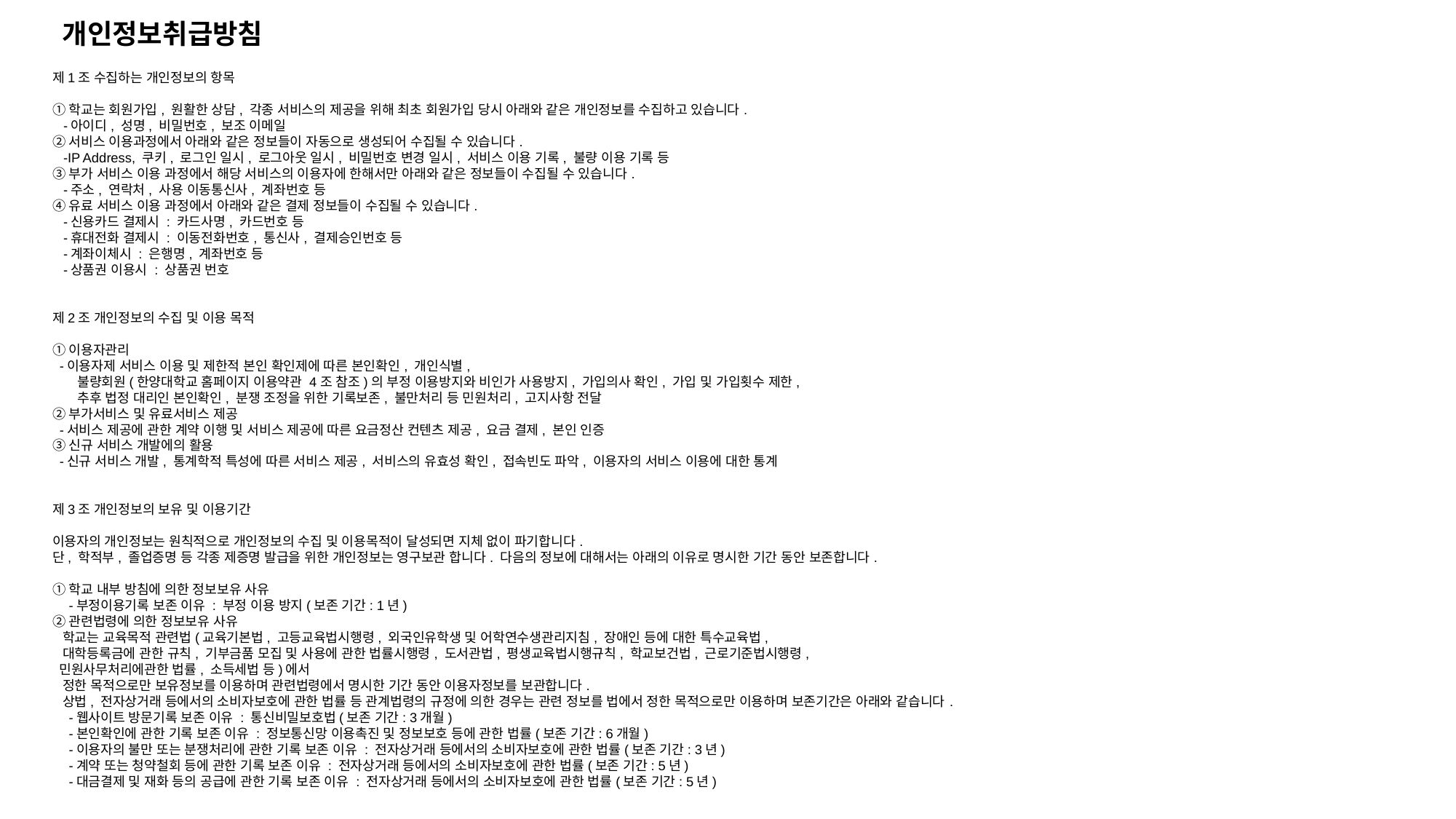

개인정보취급방침
제1조 수집하는 개인정보의 항목

①학교는 회원가입, 원활한 상담, 각종 서비스의 제공을 위해 최초 회원가입 당시 아래와 같은 개인정보를 수집하고 있습니다.
   -아이디, 성명, 비밀번호, 보조 이메일
②서비스 이용과정에서 아래와 같은 정보들이 자동으로 생성되어 수집될 수 있습니다.
   -IP Address, 쿠키, 로그인 일시, 로그아웃 일시, 비밀번호 변경 일시, 서비스 이용 기록, 불량 이용 기록 등
③부가 서비스 이용 과정에서 해당 서비스의 이용자에 한해서만 아래와 같은 정보들이 수집될 수 있습니다.
   -주소, 연락처, 사용 이동통신사, 계좌번호 등
④유료 서비스 이용 과정에서 아래와 같은 결제 정보들이 수집될 수 있습니다.
   -신용카드 결제시 : 카드사명, 카드번호 등
   -휴대전화 결제시 : 이동전화번호, 통신사, 결제승인번호 등
   -계좌이체시 : 은행명, 계좌번호 등
   -상품권 이용시 : 상품권 번호

제2조 개인정보의 수집 및 이용 목적

①이용자관리
  -이용자제 서비스 이용 및 제한적 본인 확인제에 따른 본인확인, 개인식별,
      불량회원(한양대학교 홈페이지 이용약관 4조 참조)의 부정 이용방지와 비인가 사용방지, 가입의사 확인, 가입 및 가입횟수 제한,
      추후 법정 대리인 본인확인, 분쟁 조정을 위한 기록보존, 불만처리 등 민원처리, 고지사항 전달
②부가서비스 및 유료서비스 제공
  -서비스 제공에 관한 계약 이행 및 서비스 제공에 따른 요금정산 컨텐츠 제공, 요금 결제, 본인 인증
③신규 서비스 개발에의 활용
  -신규 서비스 개발, 통계학적 특성에 따른 서비스 제공, 서비스의 유효성 확인, 접속빈도 파악, 이용자의 서비스 이용에 대한 통계

제3조 개인정보의 보유 및 이용기간

이용자의 개인정보는 원칙적으로 개인정보의 수집 및 이용목적이 달성되면 지체 없이 파기합니다.
단, 학적부, 졸업증명 등 각종 제증명 발급을 위한 개인정보는 영구보관 합니다. 다음의 정보에 대해서는 아래의 이유로 명시한 기간 동안 보존합니다.

①학교 내부 방침에 의한 정보보유 사유
　-부정이용기록 보존 이유 : 부정 이용 방지(보존 기간: 1년)
②관련법령에 의한 정보보유 사유
  학교는 교육목적 관련법(교육기본법, 고등교육법시행령, 외국인유학생 및 어학연수생관리지침, 장애인 등에 대한 특수교육법,
  대학등록금에 관한 규칙, 기부금품 모집 및 사용에 관한 법률시행령, 도서관법, 평생교육법시행규칙, 학교보건법, 근로기준법시행령,
 민원사무처리에관한 법률, 소득세법 등)에서
  정한 목적으로만 보유정보를 이용하며 관련법령에서 명시한 기간 동안 이용자정보를 보관합니다.
  상법, 전자상거래 등에서의 소비자보호에 관한 법률 등 관계법령의 규정에 의한 경우는 관련 정보를 법에서 정한 목적으로만 이용하며 보존기간은 아래와 같습니다.
　-웹사이트 방문기록 보존 이유 : 통신비밀보호법(보존 기간: 3개월)
　-본인확인에 관한 기록 보존 이유 : 정보통신망 이용촉진 및 정보보호 등에 관한 법률(보존 기간: 6개월)
　-이용자의 불만 또는 분쟁처리에 관한 기록 보존 이유 : 전자상거래 등에서의 소비자보호에 관한 법률(보존 기간: 3년)
　-계약 또는 청약철회 등에 관한 기록 보존 이유 : 전자상거래 등에서의 소비자보호에 관한 법률(보존 기간: 5년)
　-대금결제 및 재화 등의 공급에 관한 기록 보존 이유 : 전자상거래 등에서의 소비자보호에 관한 법률(보존 기간: 5년)

제4조 동의를 거부할 권리 및 동의 거부에 따른 불이익

회원 가입 신청자는 개인정보 제공 등에 관해 동의하지 않을 권리가 있습니다.
다만, 신청 시 제공받는 정보는 학교의 홈페이지 및 포털 이용에 필수적인 항목으로 해당 정보를 제공받지 못할 경우 서비스를 제공받으실 수 없습니다.
따라서 개인정보 제공에 대해 동의하지 않는 경우 회원 가입이 제한될 수 있습니다.